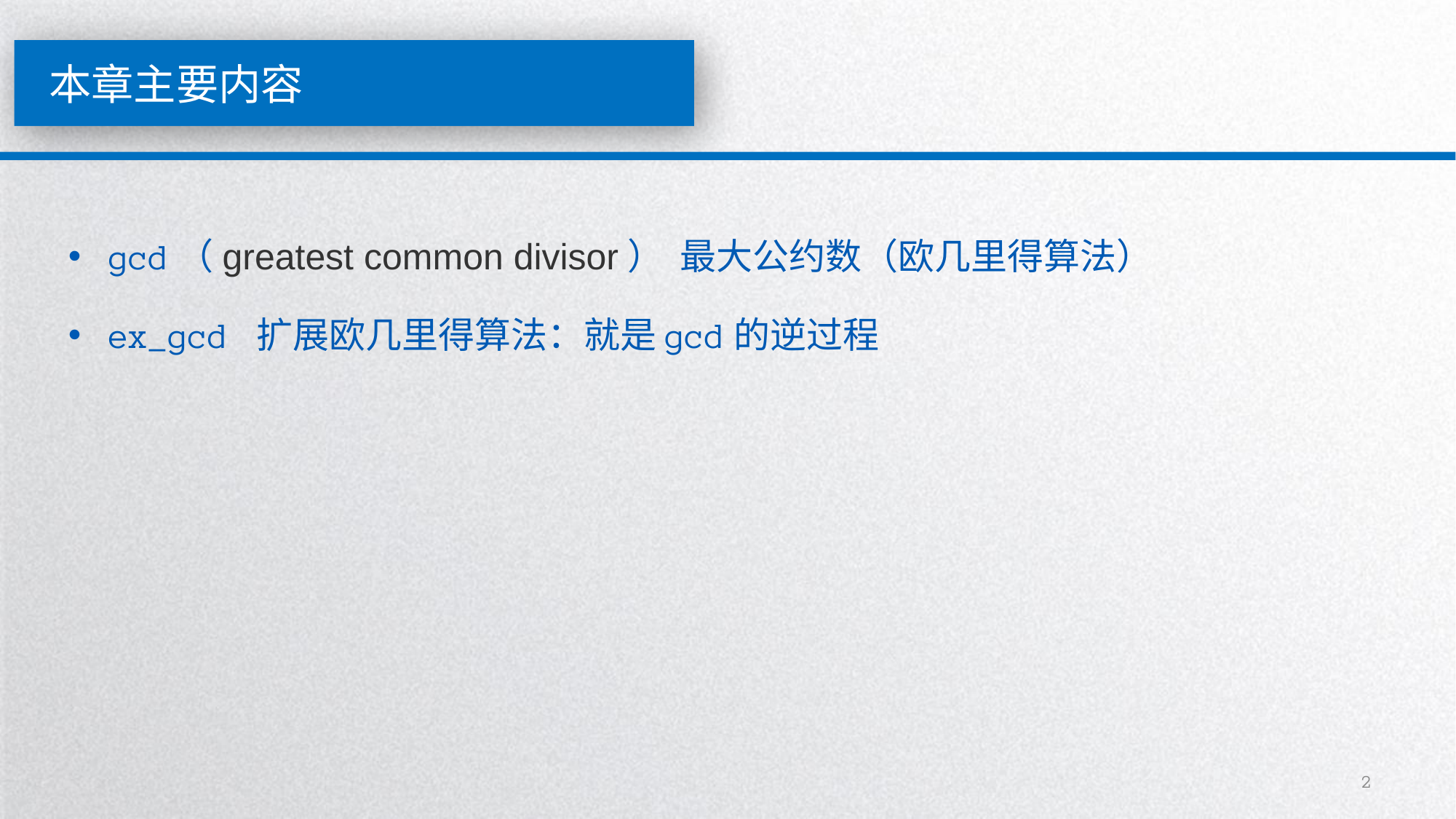

本章主要内容
gcd（greatest common divisor）  最大公约数（欧几里得算法）
ex_gcd 扩展欧几里得算法：就是gcd的逆过程
2